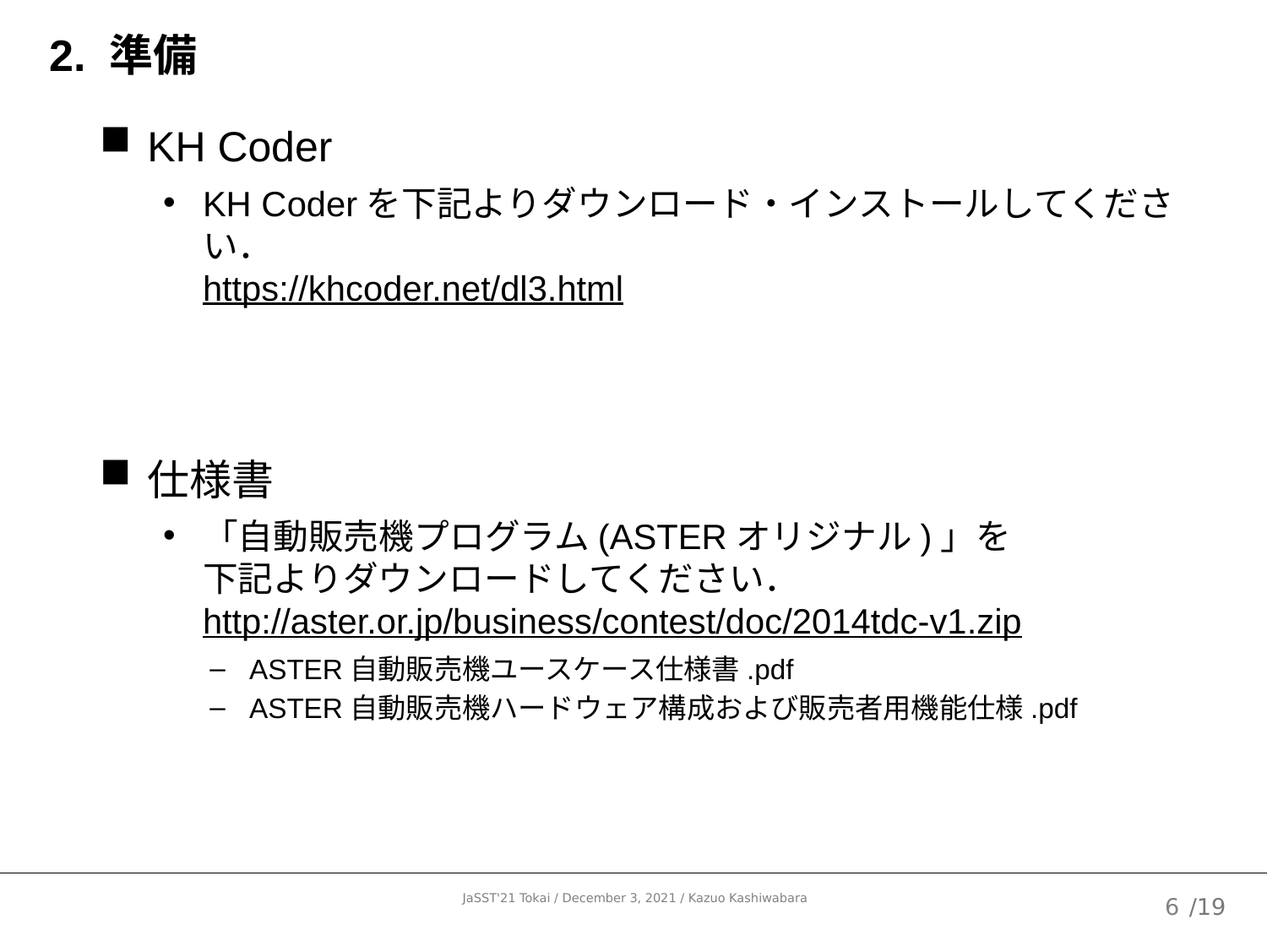

# 2. 準備
KH Coder
KH Coderを下記よりダウンロード・インストールしてください．
https://khcoder.net/dl3.html

仕様書
「自動販売機プログラム(ASTERオリジナル)」を
下記よりダウンロードしてください．
http://aster.or.jp/business/contest/doc/2014tdc-v1.zip
ASTER自動販売機ユースケース仕様書.pdf
ASTER自動販売機ハードウェア構成および販売者用機能仕様.pdf

6